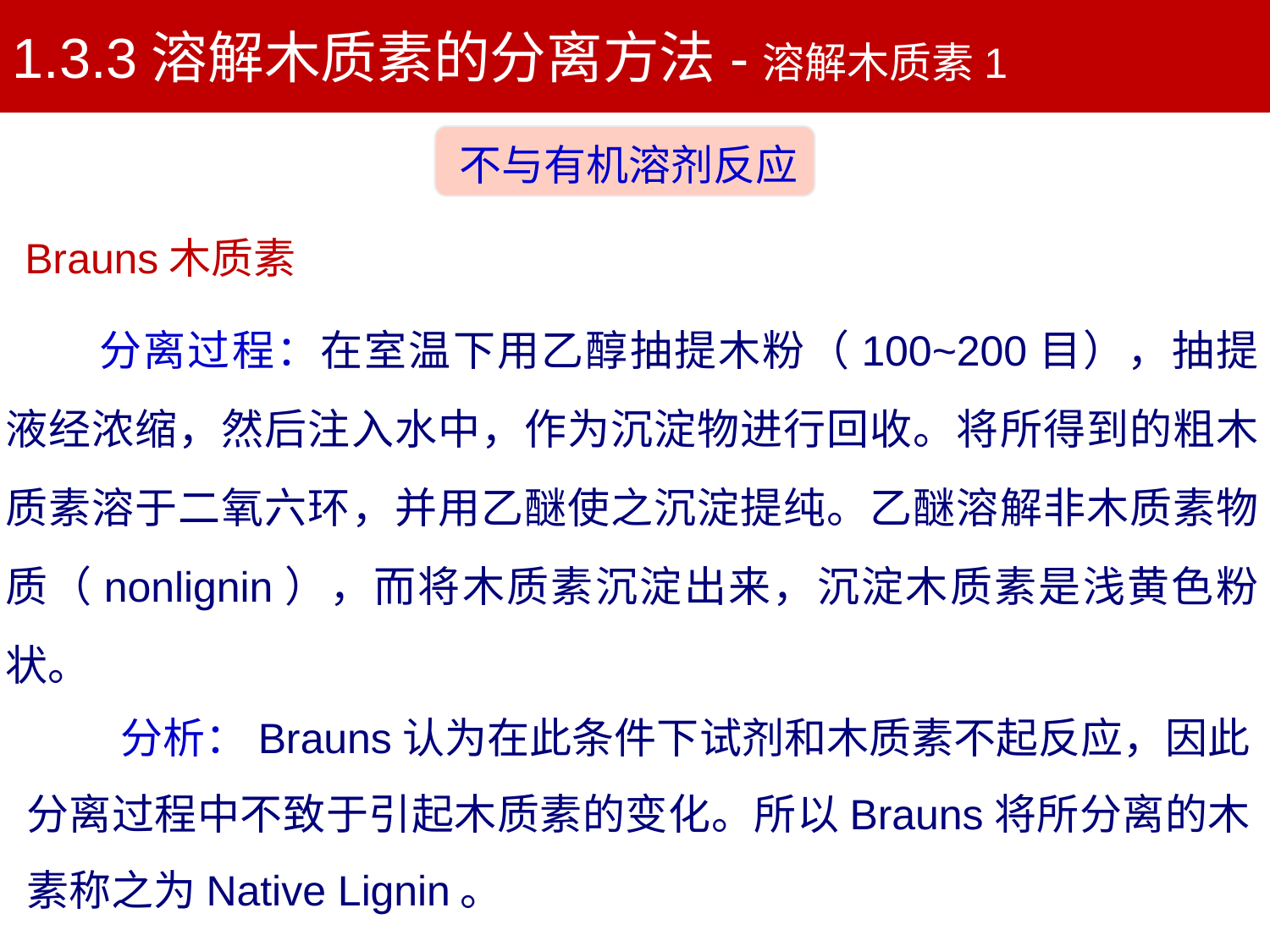

1.3.3溶解木质素的分离方法-溶解木质素1

不与有机溶剂反应
Brauns木质素
分离过程：在室温下用乙醇抽提木粉（100~200目），抽提液经浓缩，然后注入水中，作为沉淀物进行回收。将所得到的粗木质素溶于二氧六环，并用乙醚使之沉淀提纯。乙醚溶解非木质素物质（nonlignin），而将木质素沉淀出来，沉淀木质素是浅黄色粉状。
分析：Brauns认为在此条件下试剂和木质素不起反应，因此分离过程中不致于引起木质素的变化。所以Brauns将所分离的木素称之为Native Lignin。